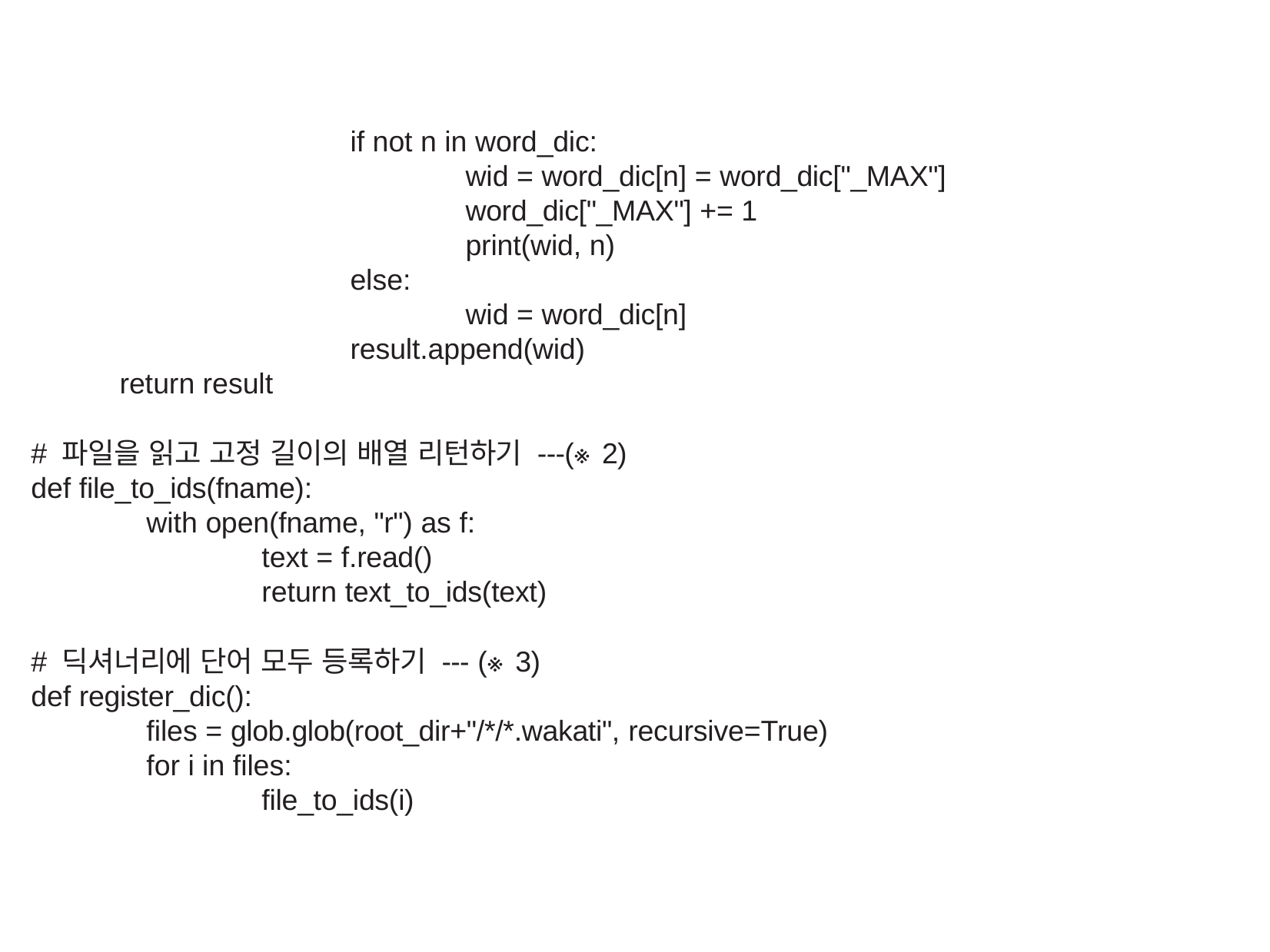

if not n in word_dic:
			wid = word_dic[n] = word_dic["_MAX"]
			word_dic["_MAX"] += 1
			print(wid, n)
		else:
			wid = word_dic[n]
		result.append(wid)
return result

# 파일을 읽고 고정 길이의 배열 리턴하기 ---(※2)
def file_to_ids(fname):
	with open(fname, "r") as f:
		text = f.read()
		return text_to_ids(text)

# 딕셔너리에 단어 모두 등록하기 --- (※3)
def register_dic():
	files = glob.glob(root_dir+"/*/*.wakati", recursive=True)
	for i in files:
		file_to_ids(i)